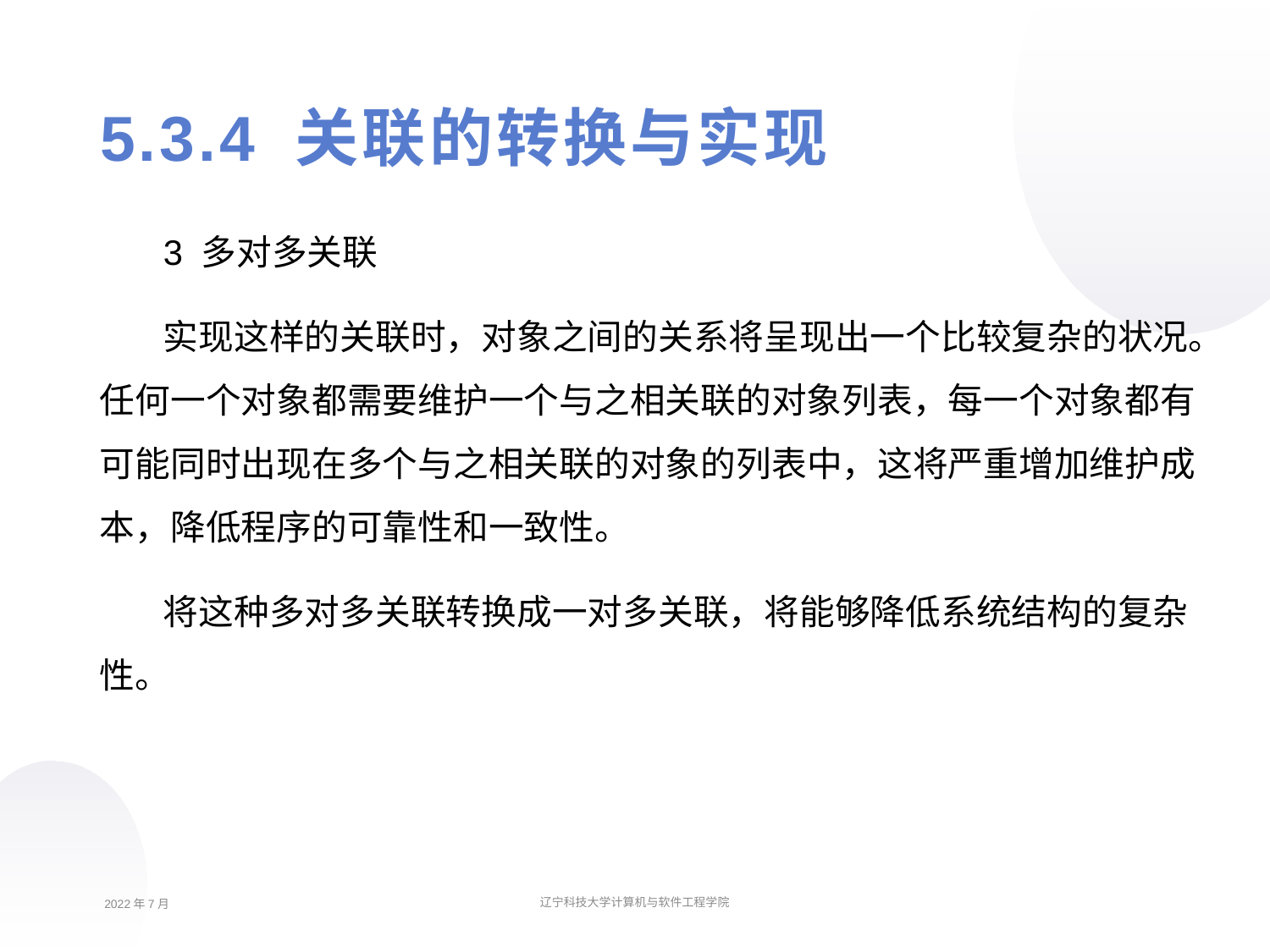

5.3.4 关联的转换与实现
3 多对多关联
实现这样的关联时，对象之间的关系将呈现出一个比较复杂的状况。任何一个对象都需要维护一个与之相关联的对象列表，每一个对象都有可能同时出现在多个与之相关联的对象的列表中，这将严重增加维护成本，降低程序的可靠性和一致性。
将这种多对多关联转换成一对多关联，将能够降低系统结构的复杂性。

2022年7月
辽宁科技大学计算机与软件工程学院
98